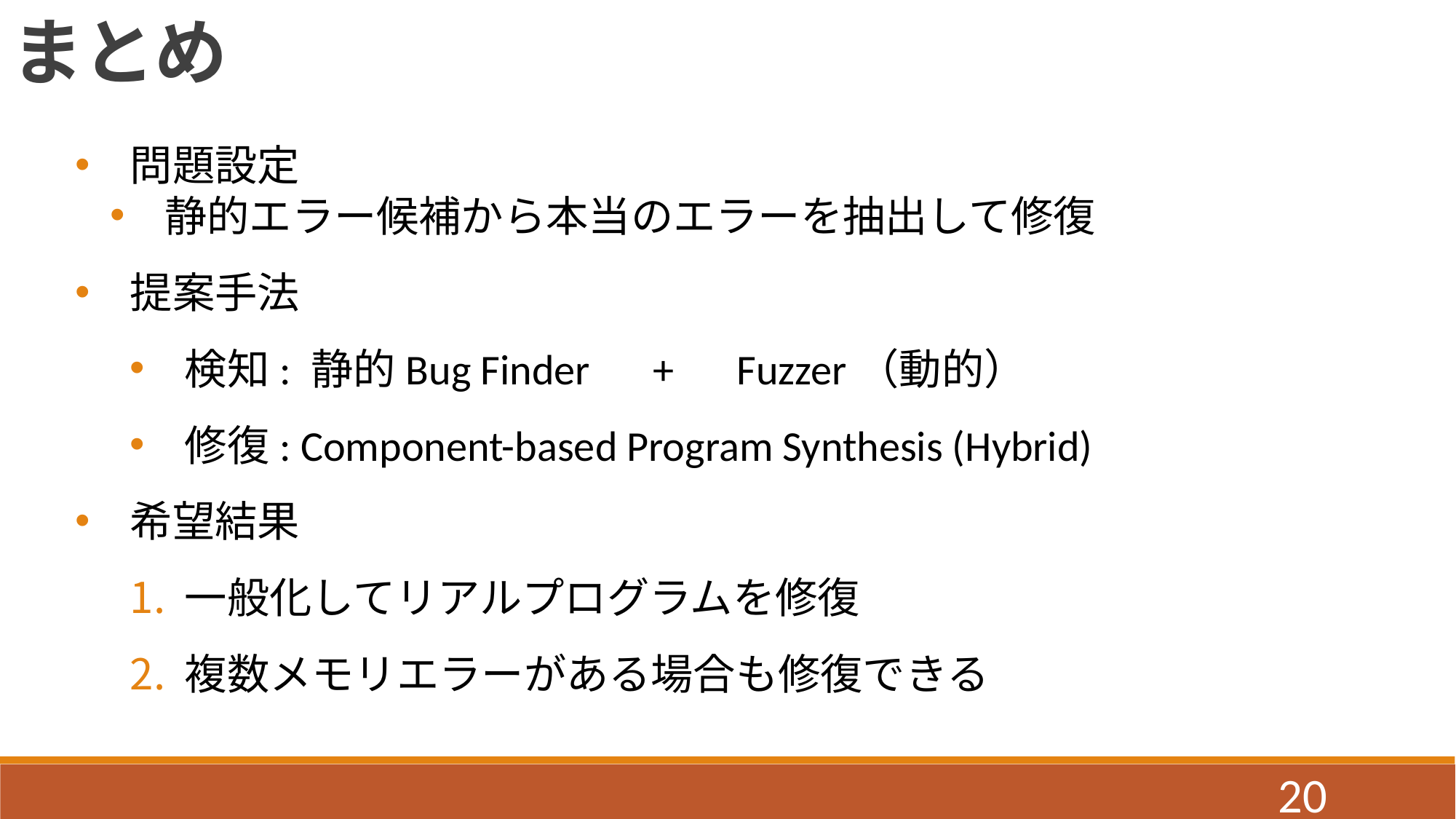

まとめ
問題設定
静的エラー候補から本当のエラーを抽出して修復
提案手法
検知: 静的Bug Finder　+　Fuzzer（動的）
修復: Component-based Program Synthesis (Hybrid)
希望結果
一般化してリアルプログラムを修復
複数メモリエラーがある場合も修復できる

20